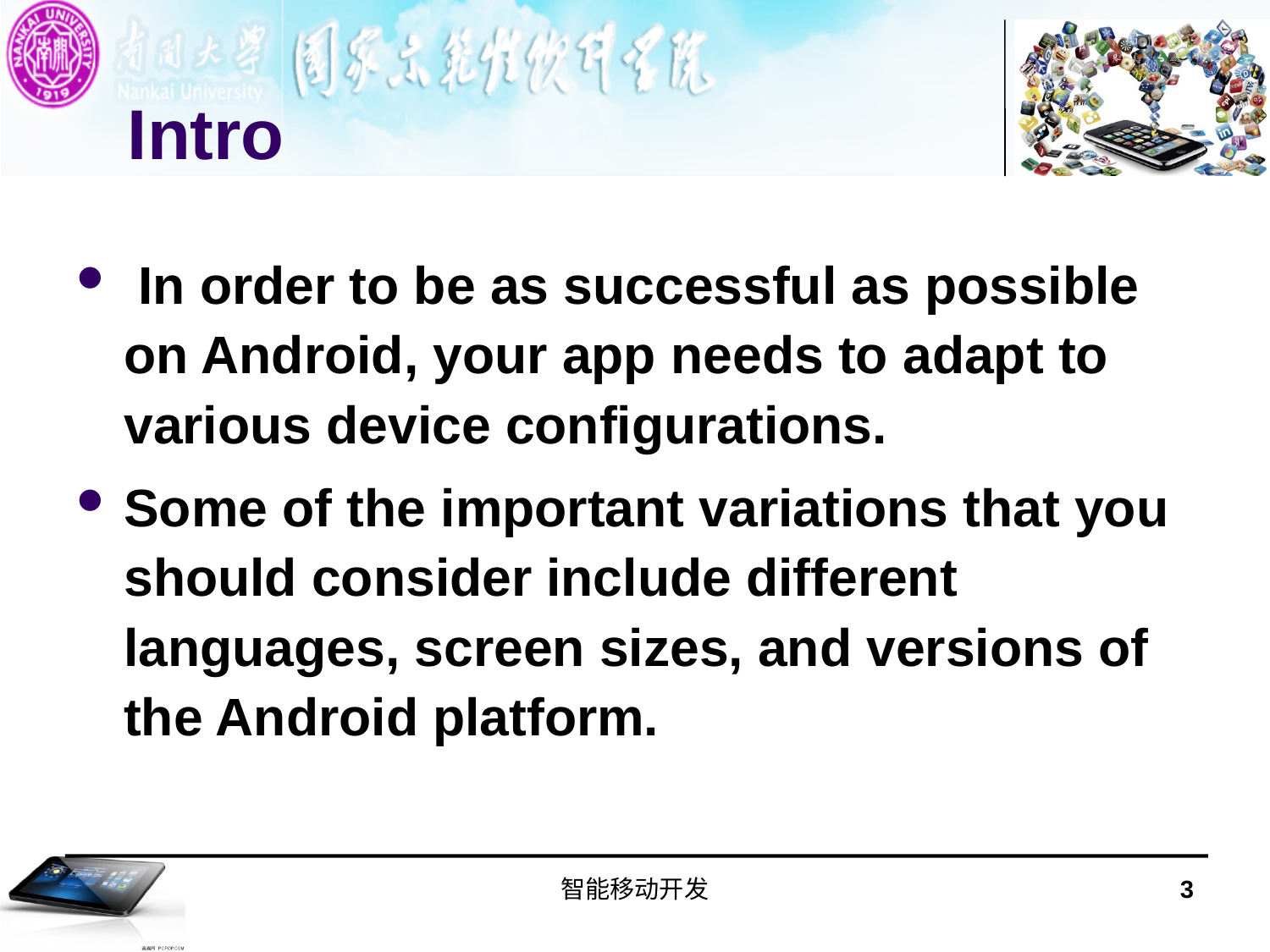

# Intro
 In order to be as successful as possible on Android, your app needs to adapt to various device configurations.
Some of the important variations that you should consider include different languages, screen sizes, and versions of the Android platform.
智能移动开发
3